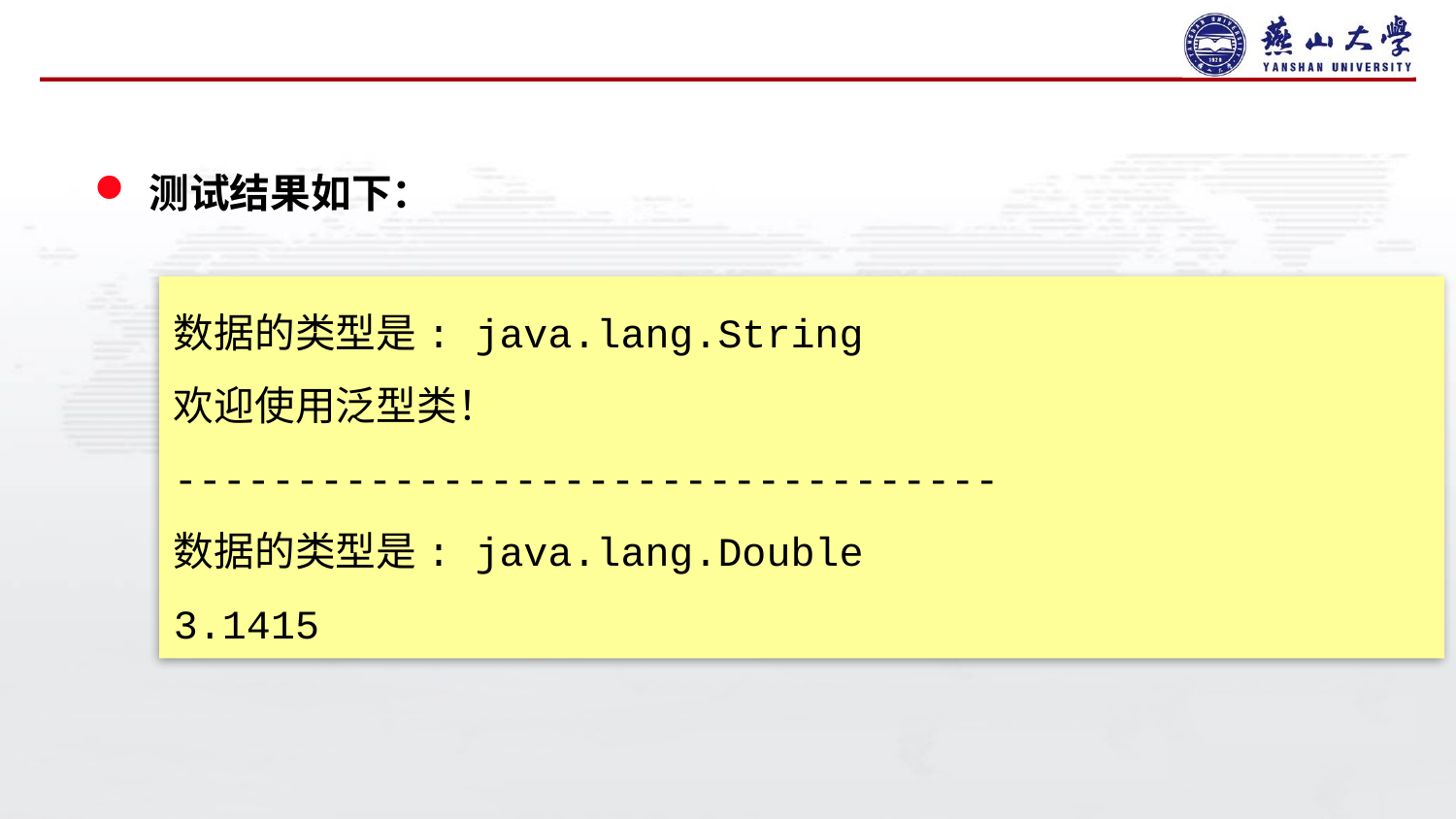

#
测试结果如下：

数据的类型是: java.lang.String
欢迎使用泛型类！
----------------------------------
数据的类型是: java.lang.Double
3.1415